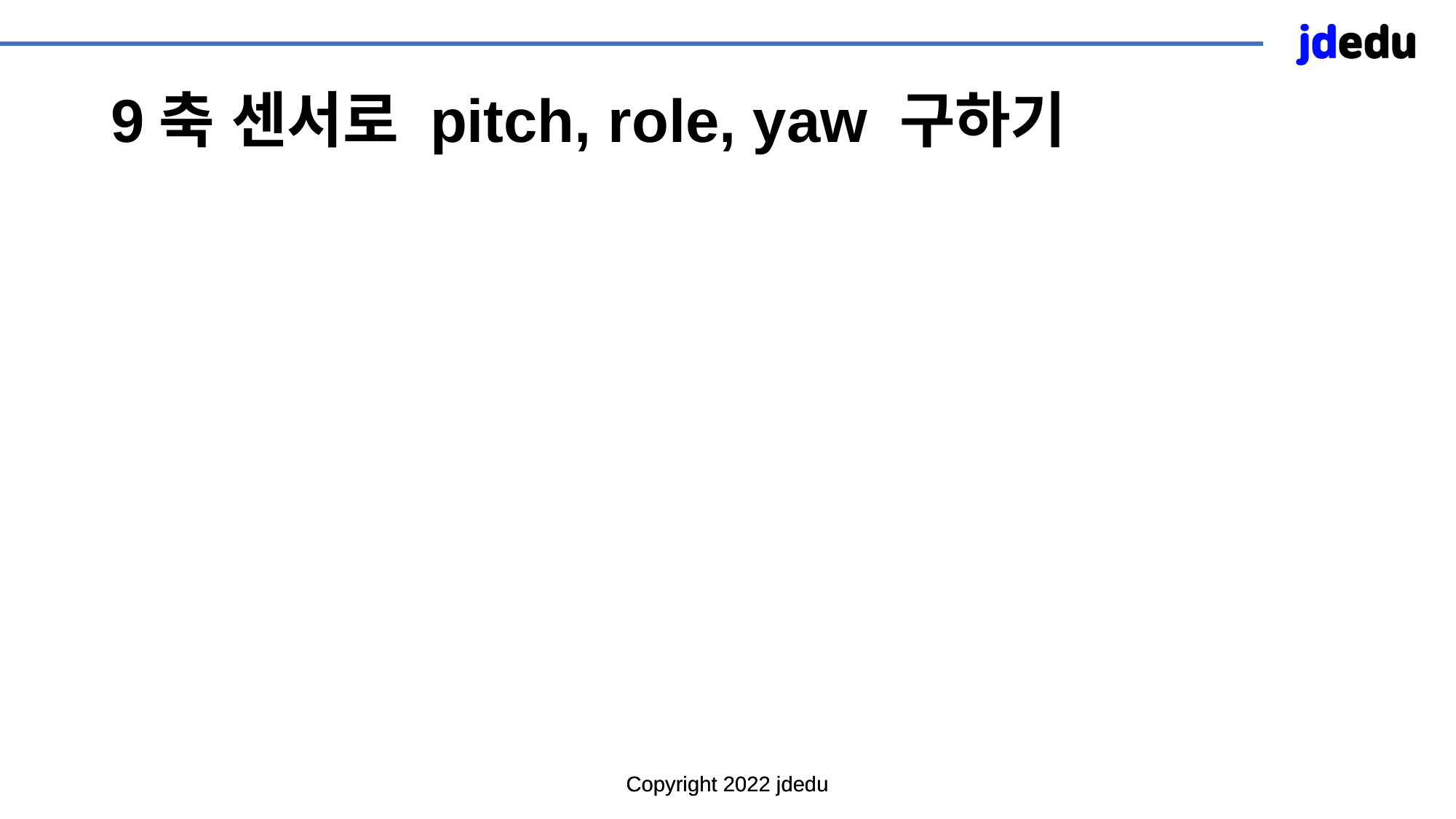

# 9축 센서로 pitch, role, yaw 구하기